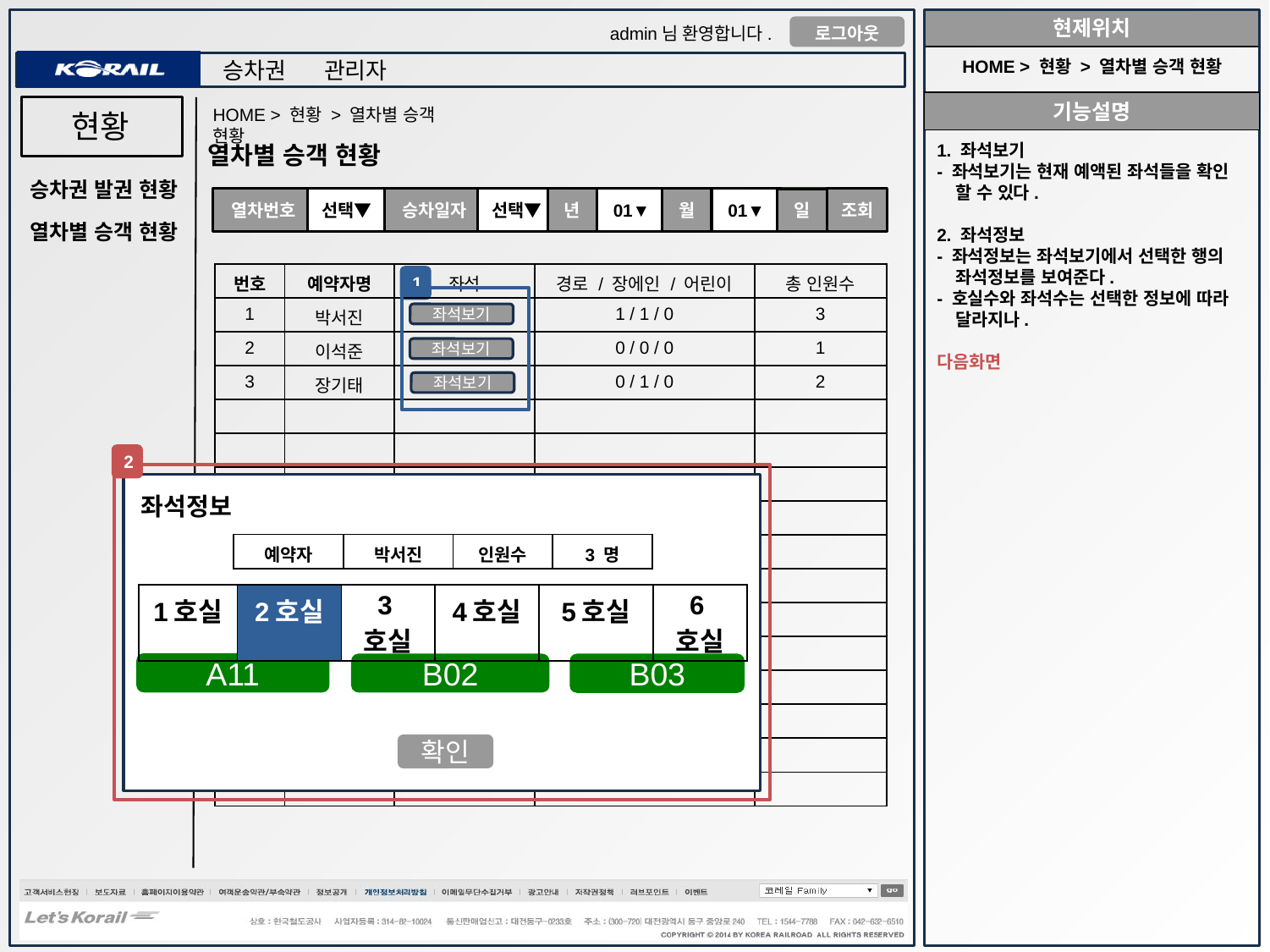

HOME > 현황 > 열차별 승객 현황
HOME > 현황 > 열차별 승객 현황
현황
1. 좌석보기
- 좌석보기는 현재 예액된 좌석들을 확인
   할 수 있다.

2. 좌석정보
- 좌석정보는 좌석보기에서 선택한 행의
   좌석정보를 보여준다.
- 호실수와 좌석수는 선택한 정보에 따라
   달라지나.

다음화면
열차별 승객 현황
승차권 발권 현황
01▼
승차일자
선택▼
월
선택▼
년
01▼
조회

열차번호
일
열차별 승객 현황
| 번호 | 예약자명 | 좌석 | 경로 / 장에인 / 어린이 | 총 인원수 |
| --- | --- | --- | --- | --- |
| 1 | 박서진 |  | 1 / 1 / 0 | 3 |
| 2 | 이석준 |  | 0 / 0 / 0 | 1 |
| 3 | 장기태 |  | 0 / 1 / 0 | 2 |
|  |  |  |  |  |
|  |  |  |  |  |
|  |  |  |  |  |
|  |  |  |  |  |
|  |  |  |  |  |
|  |  |  |  |  |
|  |  |  |  |  |
|  |  |  |  |  |
|  |  |  |  |  |
|  |  |  |  |  |
|  |  |  |  |  |
|  |  |  |  |  |

1

좌석보기
좌석보기
좌석보기

2

좌석정보
| 예약자 | 박서진 | 인원수 | 3 명 |
| --- | --- | --- | --- |
| 1호실 | 2호실 | 3호실 | 4호실 | 5호실 | 6호실 |
| --- | --- | --- | --- | --- | --- |
A11
B02
B03
확인